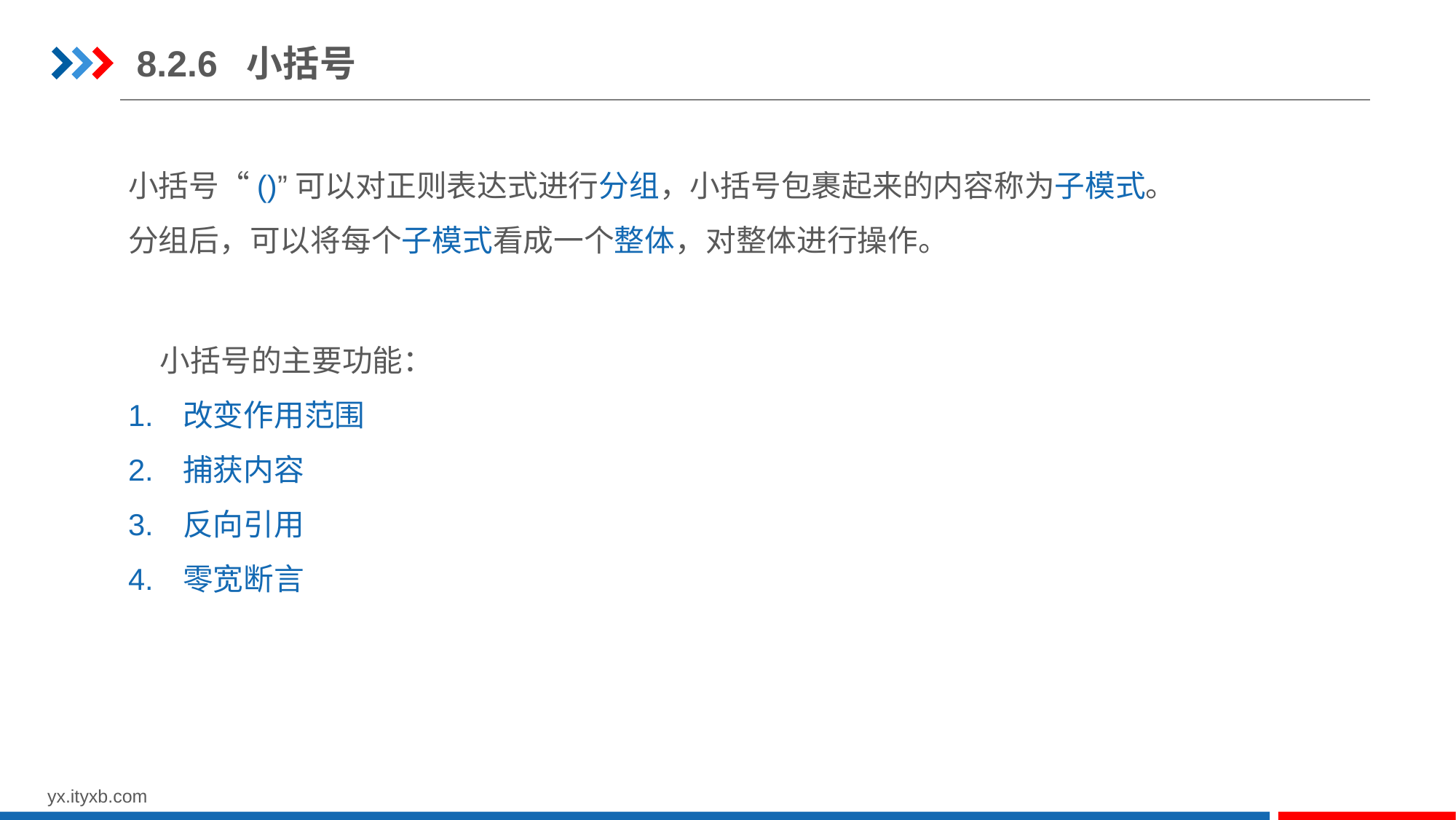

8.2.6  小括号
小括号“()”可以对正则表达式进行分组，小括号包裹起来的内容称为子模式。
分组后，可以将每个子模式看成一个整体，对整体进行操作。

小括号的主要功能：
改变作用范围
捕获内容
反向引用
零宽断言